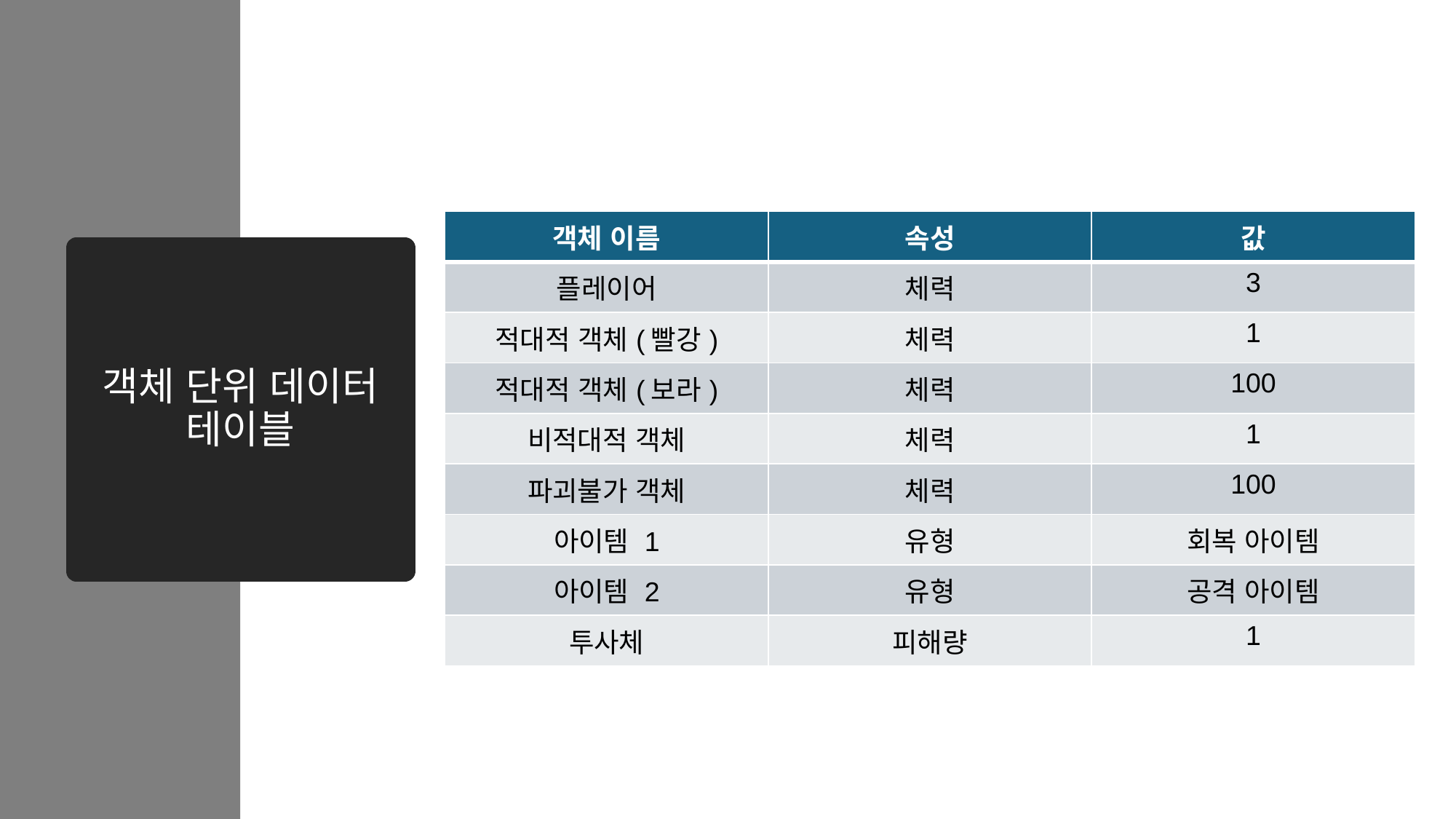

| 객체 이름 | 속성 | 값 |
| --- | --- | --- |
| 플레이어 | 체력 | 3 |
| 적대적 객체(빨강) | 체력 | 1 |
| 적대적 객체(보라) | 체력 | 100 |
| 비적대적 객체 | 체력 | 1 |
| 파괴불가 객체 | 체력 | 100 |
| 아이템 1 | 유형 | 회복 아이템 |
| 아이템 2 | 유형 | 공격 아이템 |
| 투사체 | 피해량 | 1 |
# 객체 단위 데이터 테이블